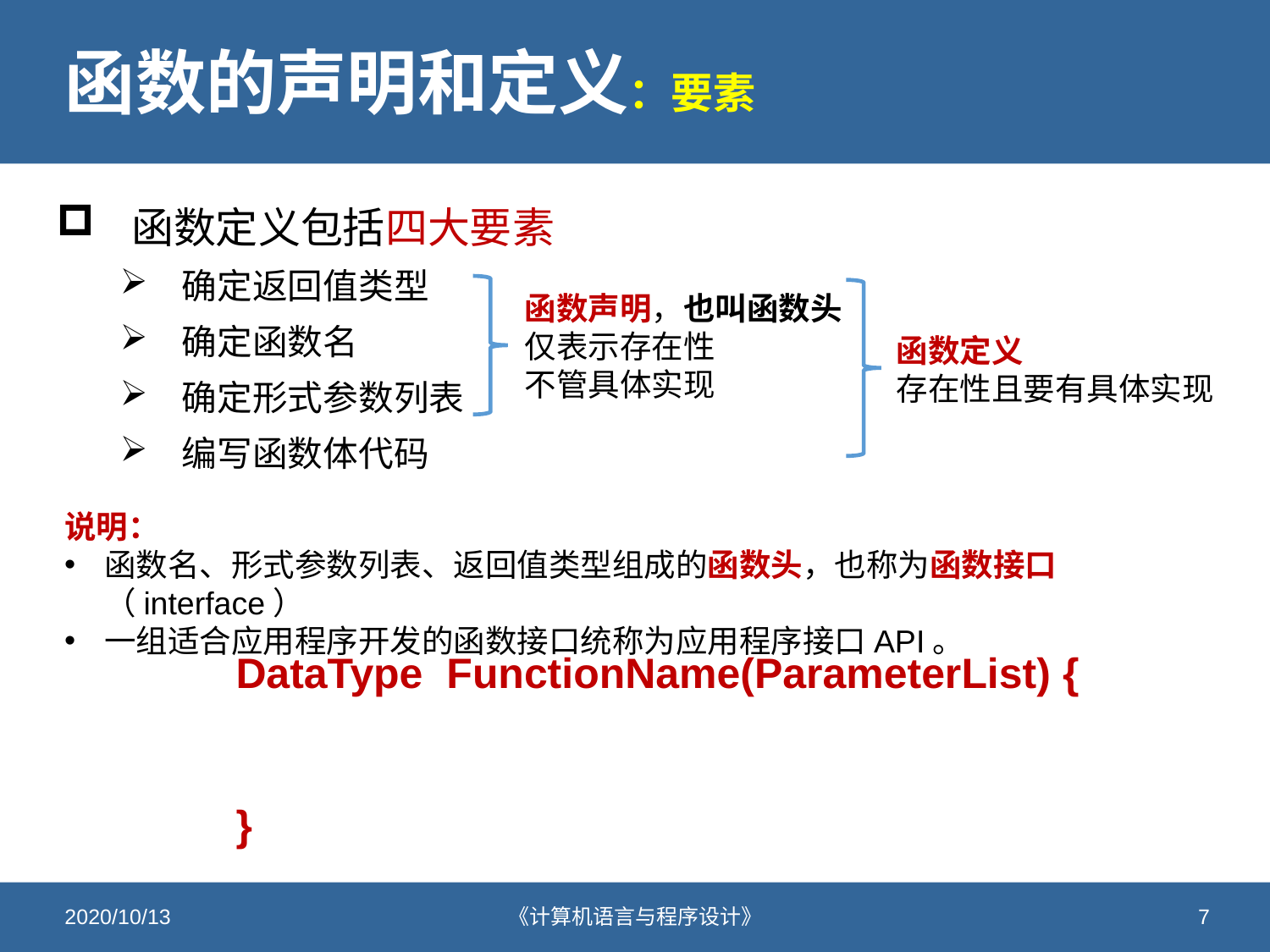

# 函数的声明和定义：要素
函数定义包括四大要素
确定返回值类型
确定函数名
确定形式参数列表
编写函数体代码

函数声明，也叫函数头
仅表示存在性
不管具体实现
函数定义
存在性且要有具体实现
说明：
函数名、形式参数列表、返回值类型组成的函数头，也称为函数接口（interface）
一组适合应用程序开发的函数接口统称为应用程序接口API。
DataType  FunctionName(ParameterList) {

}
2020/10/13
《计算机语言与程序设计》
7